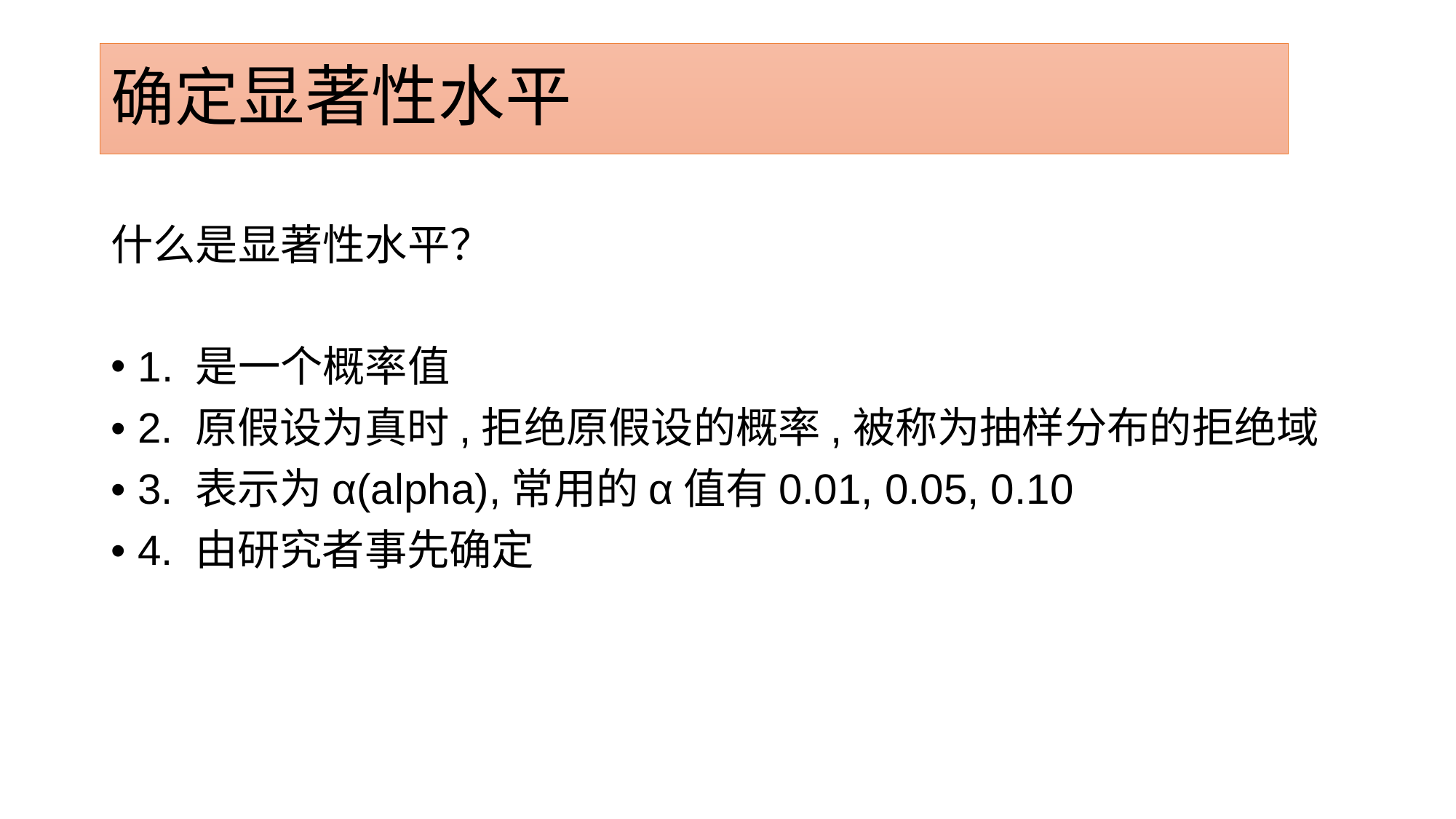

# 确定显著性水平
什么是显著性水平？

1. 是一个概率值
• 2. 原假设为真时,拒绝原假设的概率,被称为抽样分布的拒绝域
• 3. 表示为α(alpha),常用的α值有0.01, 0.05, 0.10
• 4. 由研究者事先确定